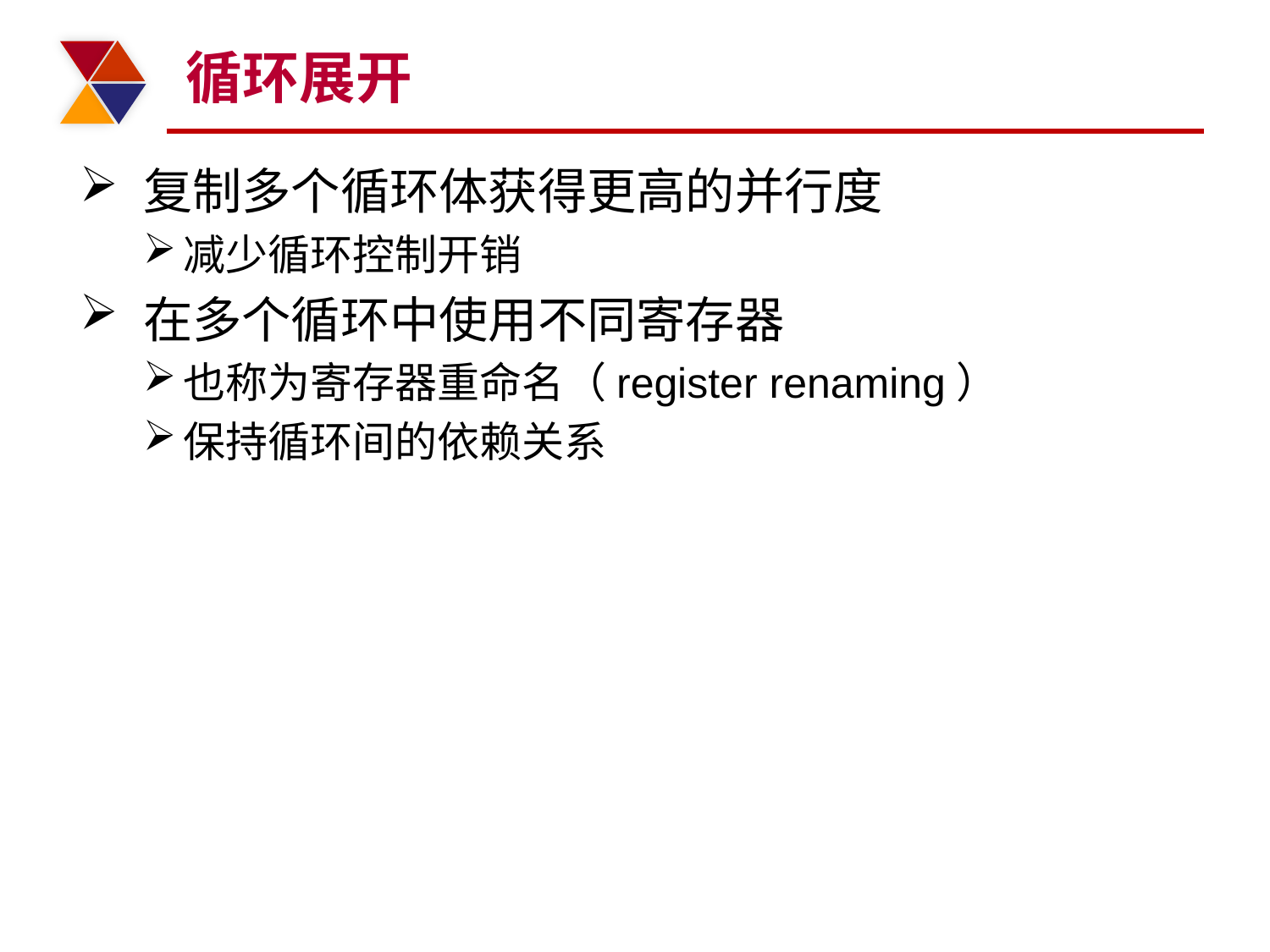

# 循环展开
复制多个循环体获得更高的并行度
减少循环控制开销
在多个循环中使用不同寄存器
也称为寄存器重命名（register renaming）
保持循环间的依赖关系